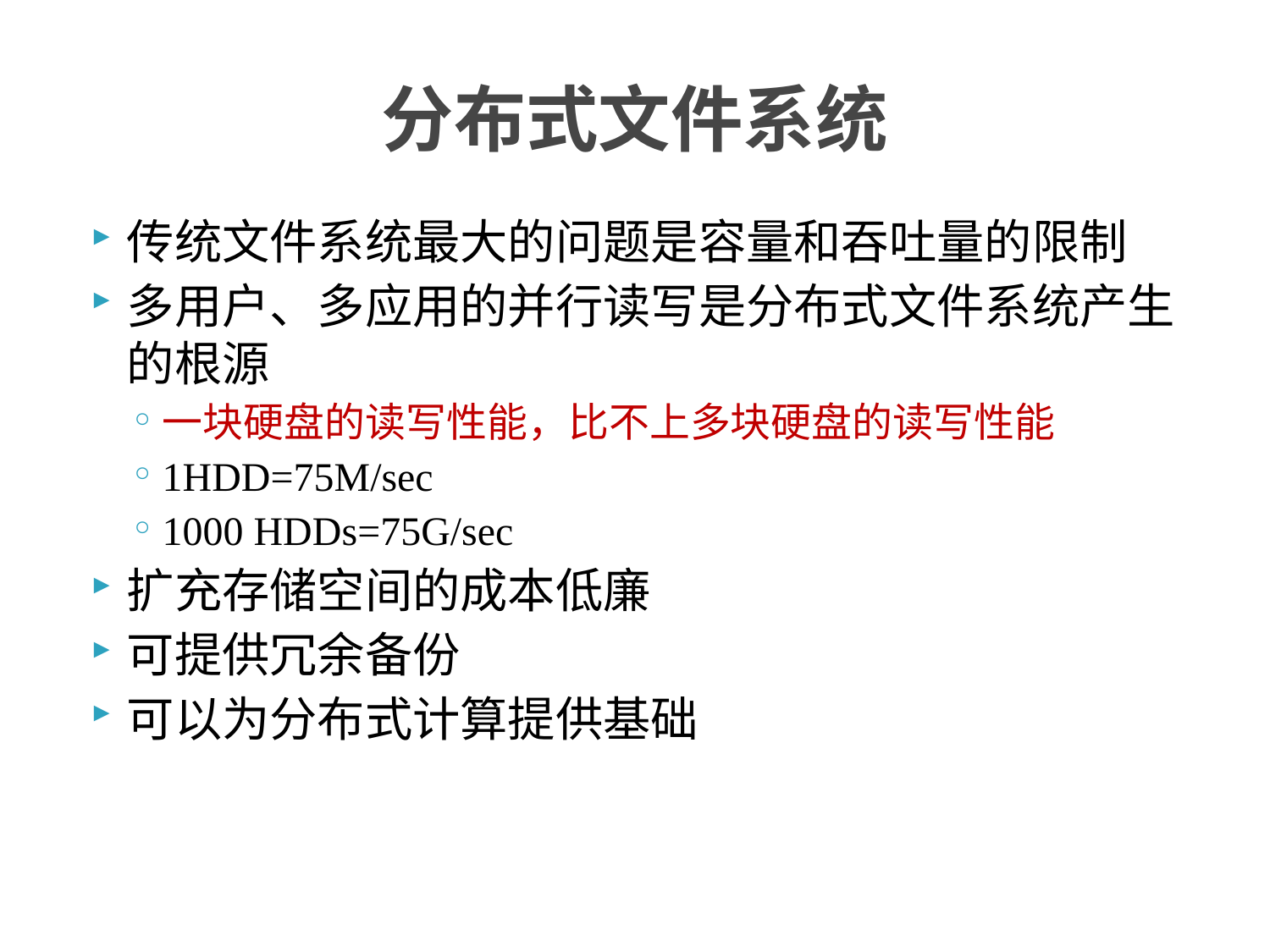

# 分布式文件系统
传统文件系统最大的问题是容量和吞吐量的限制
多用户、多应用的并行读写是分布式文件系统产生的根源
一块硬盘的读写性能，比不上多块硬盘的读写性能
1HDD=75M/sec
1000 HDDs=75G/sec
扩充存储空间的成本低廉
可提供冗余备份
可以为分布式计算提供基础